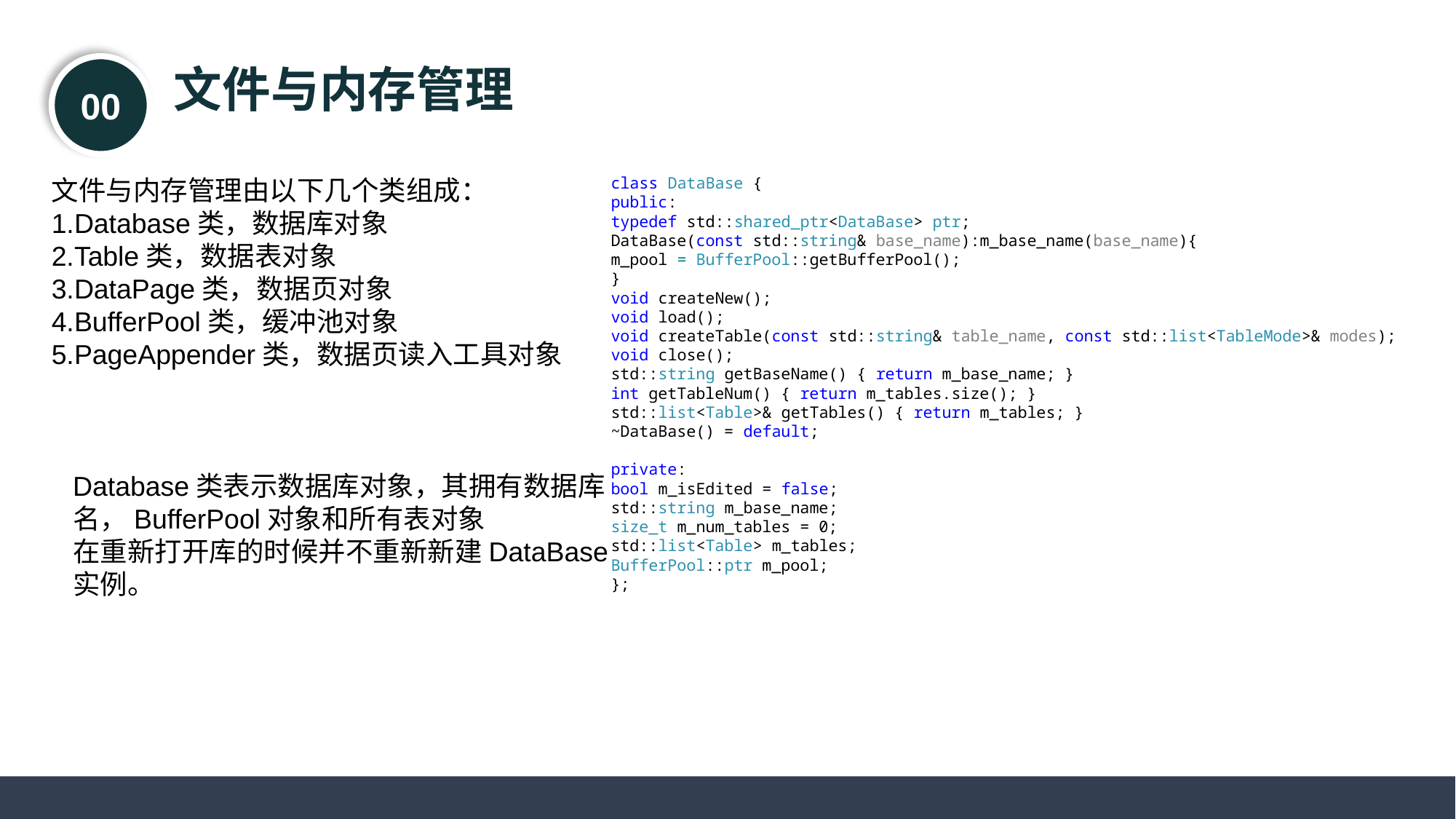

文件与内存管理
00
文件与内存管理由以下几个类组成：
1.Database类，数据库对象
2.Table类，数据表对象
3.DataPage类，数据页对象
4.BufferPool类，缓冲池对象
5.PageAppender类，数据页读入工具对象
class DataBase {
public:
typedef std::shared_ptr<DataBase> ptr;
DataBase(const std::string& base_name):m_base_name(base_name){
m_pool = BufferPool::getBufferPool();
}
void createNew();
void load();
void createTable(const std::string& table_name, const std::list<TableMode>& modes);
void close();
std::string getBaseName() { return m_base_name; }
int getTableNum() { return m_tables.size(); }
std::list<Table>& getTables() { return m_tables; }
~DataBase() = default;

private:
bool m_isEdited = false;
std::string m_base_name;
size_t m_num_tables = 0;
std::list<Table> m_tables;
BufferPool::ptr m_pool;
};
Database类表示数据库对象，其拥有数据库
名，BufferPool对象和所有表对象
在重新打开库的时候并不重新新建DataBase
实例。